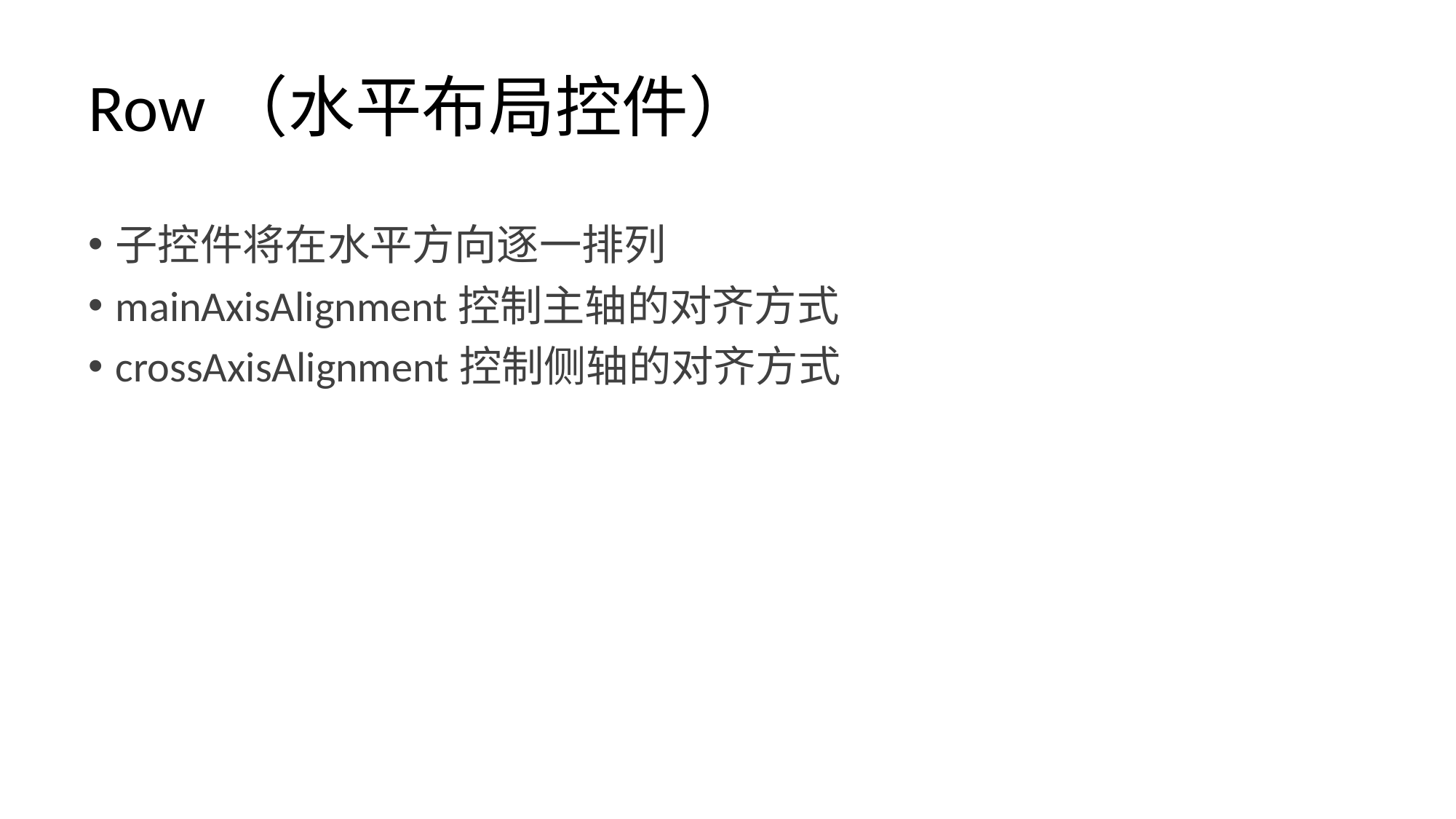

# Row（水平布局控件）
子控件将在水平方向逐一排列
mainAxisAlignment控制主轴的对齐方式
crossAxisAlignment控制侧轴的对齐方式